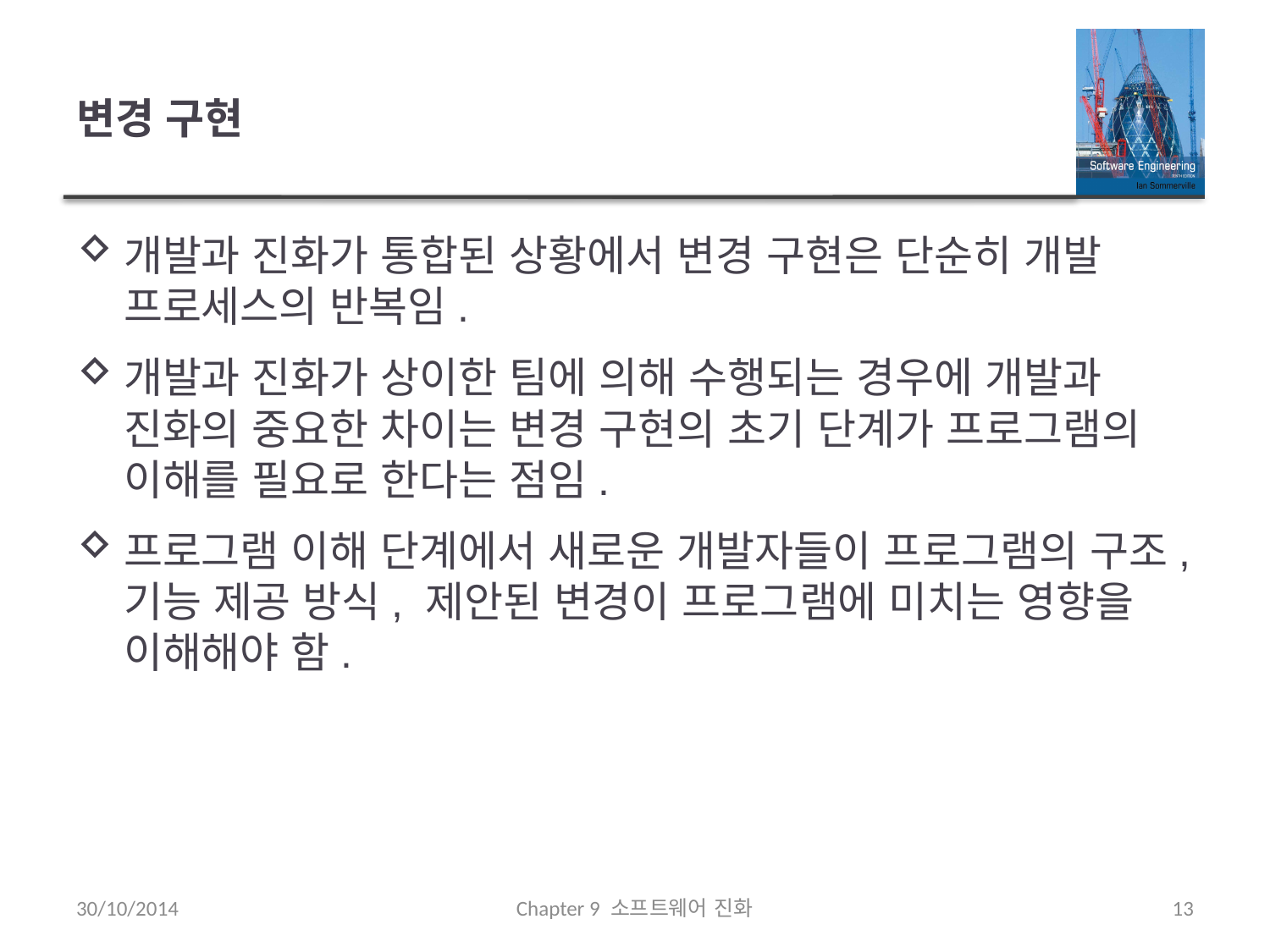

# 변경 구현
개발과 진화가 통합된 상황에서 변경 구현은 단순히 개발 프로세스의 반복임.
개발과 진화가 상이한 팀에 의해 수행되는 경우에 개발과 진화의 중요한 차이는 변경 구현의 초기 단계가 프로그램의 이해를 필요로 한다는 점임.
프로그램 이해 단계에서 새로운 개발자들이 프로그램의 구조, 기능 제공 방식, 제안된 변경이 프로그램에 미치는 영향을 이해해야 함.

30/10/2014
Chapter 9 소프트웨어 진화
13